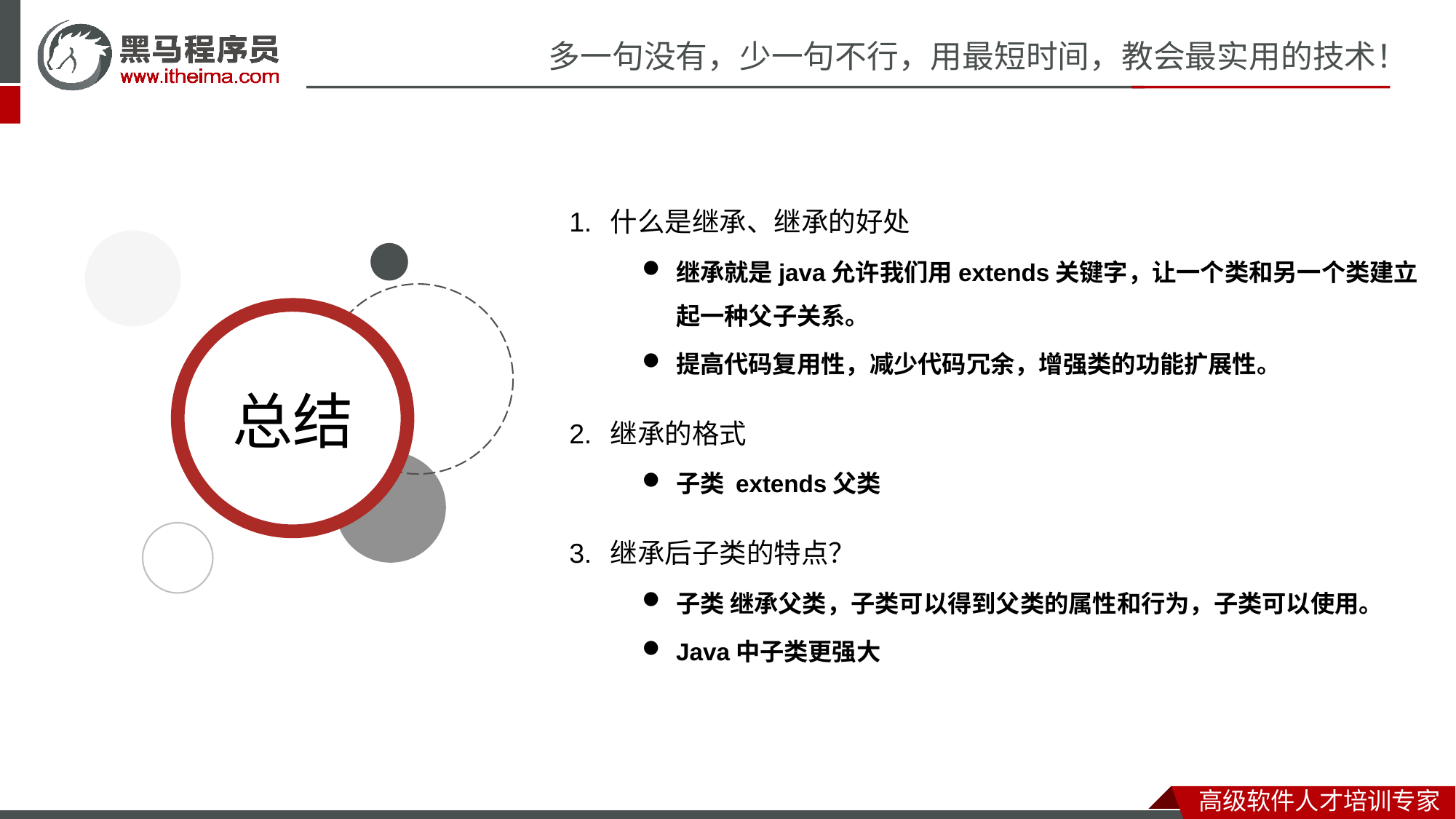

什么是继承、继承的好处
继承就是java允许我们用extends关键字，让一个类和另一个类建立起一种父子关系。
提高代码复用性，减少代码冗余，增强类的功能扩展性。
继承的格式
子类 extends父类
继承后子类的特点？
子类 继承父类，子类可以得到父类的属性和行为，子类可以使用。
Java中子类更强大